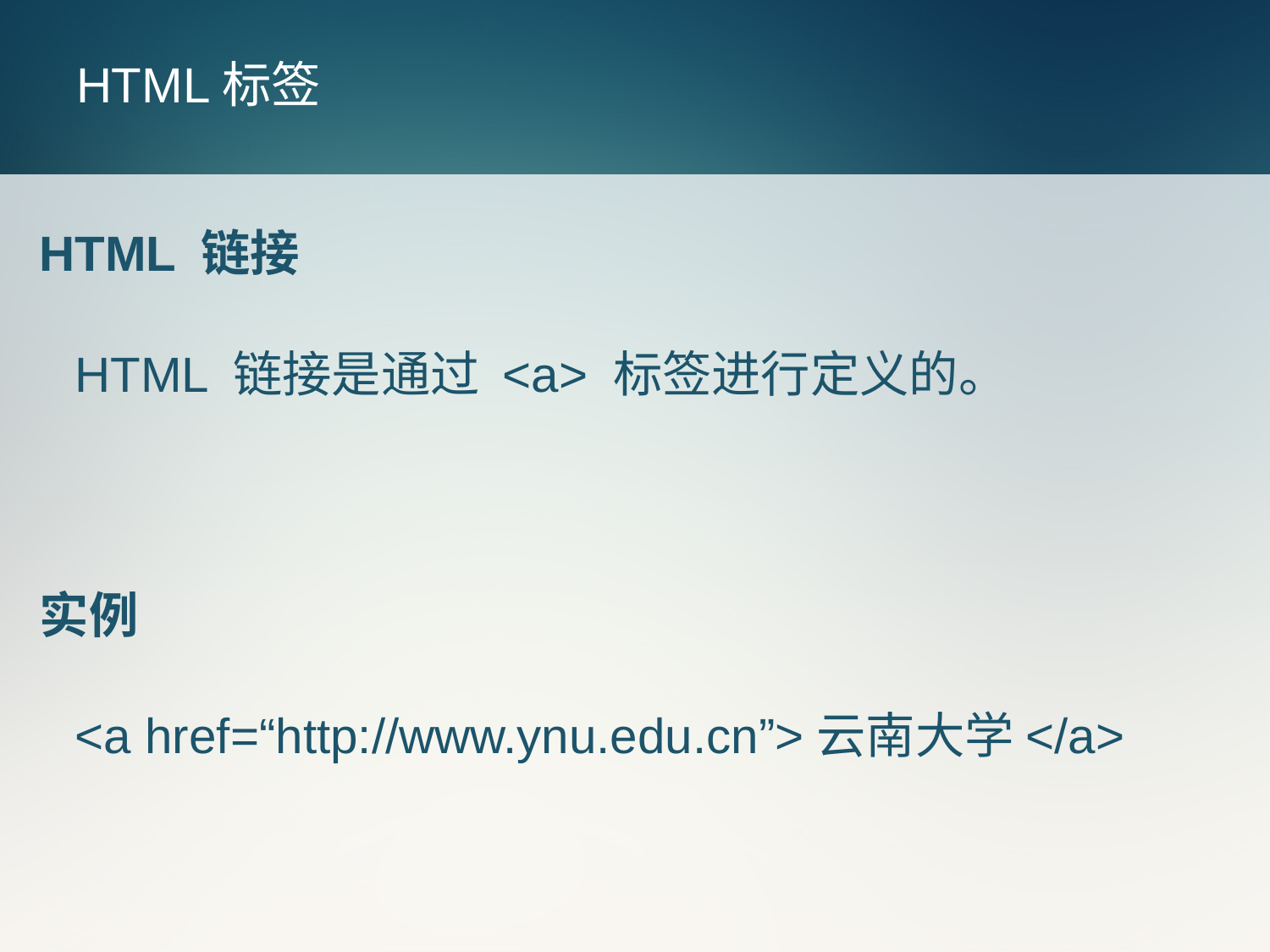

# HTML标签
HTML 链接
	HTML 链接是通过 <a> 标签进行定义的。

实例
	<a href=“http://www.ynu.edu.cn”>云南大学</a>